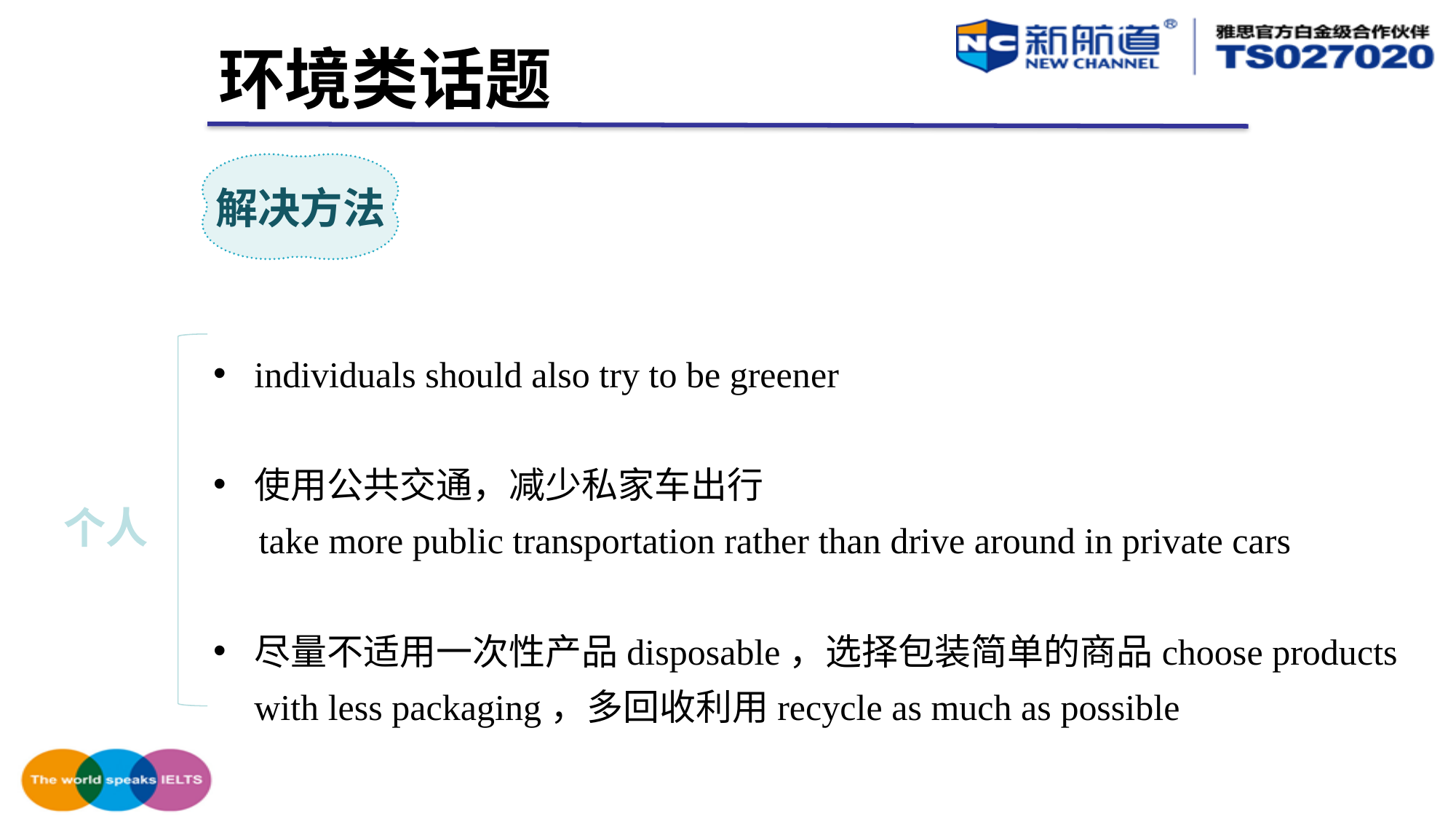

环境类话题
解决方法

individuals should also try to be greener

使用公共交通，减少私家车出行
     take more public transportation rather than drive around in private cars

尽量不适用一次性产品disposable，选择包装简单的商品choose products with less packaging，多回收利用recycle as much as possible
个人